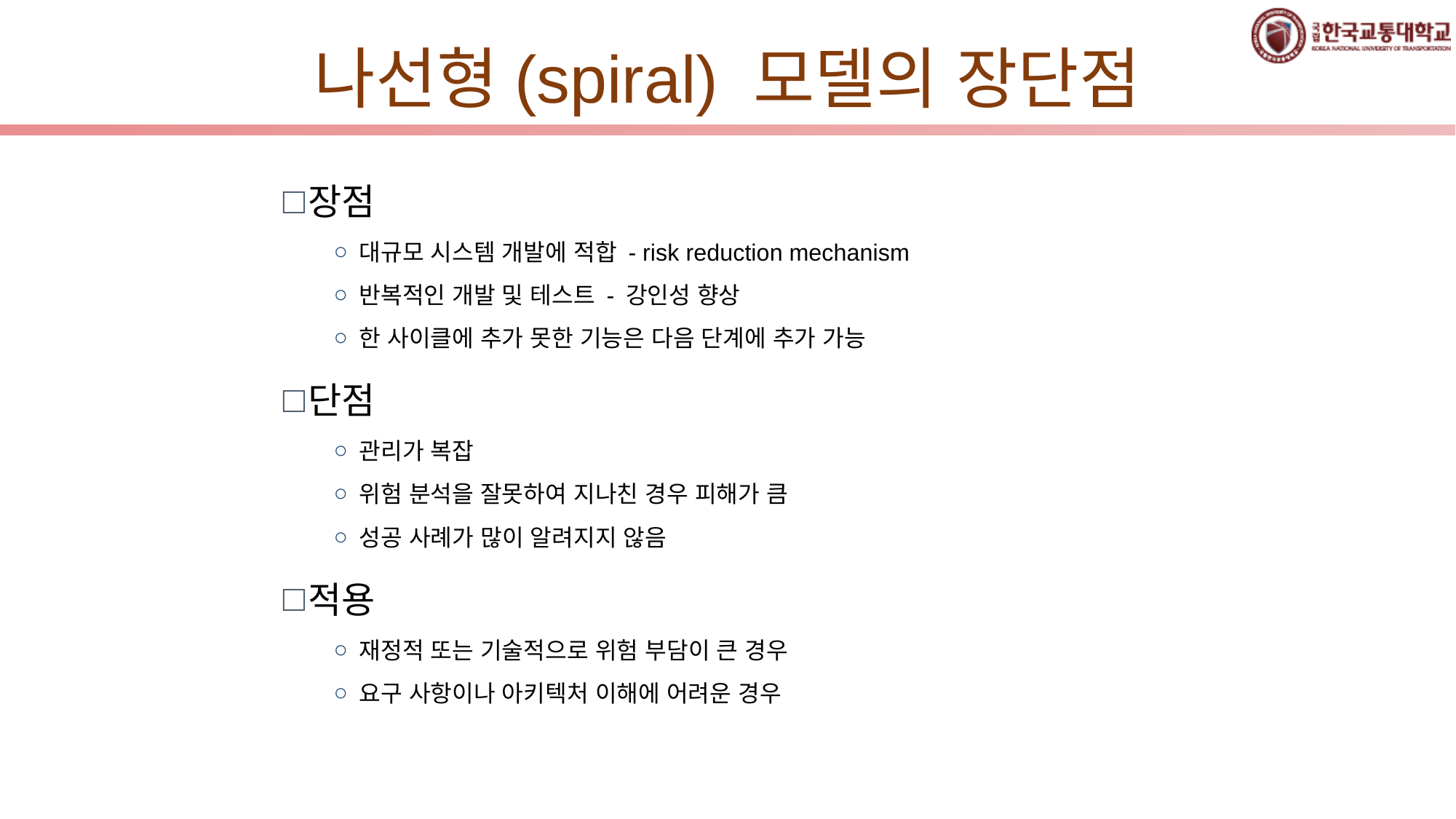

# 나선형(spiral) 모델의 장단점
장점
대규모 시스템 개발에 적합 - risk reduction mechanism
반복적인 개발 및 테스트 - 강인성 향상
한 사이클에 추가 못한 기능은 다음 단계에 추가 가능
단점
관리가 복잡
위험 분석을 잘못하여 지나친 경우 피해가 큼
성공 사례가 많이 알려지지 않음
적용
재정적 또는 기술적으로 위험 부담이 큰 경우
요구 사항이나 아키텍처 이해에 어려운 경우